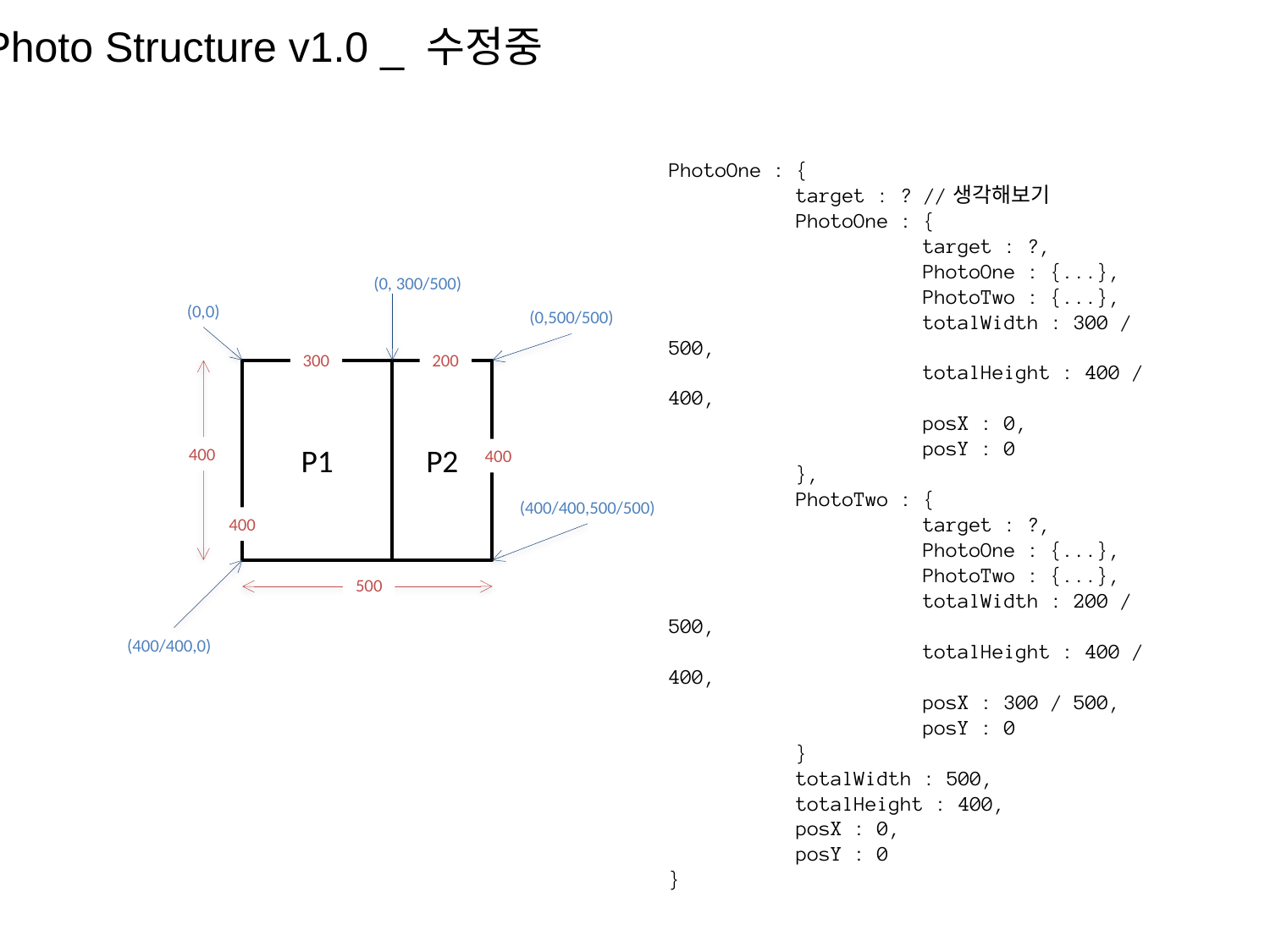

Photo Structure v1.0 _ 수정중
PhotoOne : {
	target : ? //생각해보기
	PhotoOne : {
		target : ?,
		PhotoOne : {...},
		PhotoTwo : {...},
		totalWidth : 300 / 500,
		totalHeight : 400 / 400,
		posX : 0,
		posY : 0
	},
	PhotoTwo : {
		target : ?,
		PhotoOne : {...},
		PhotoTwo : {...},
		totalWidth : 200 / 500,
		totalHeight : 400 / 400,
		posX : 300 / 500,
		posY : 0
	}
	totalWidth : 500,
	totalHeight : 400,
	posX : 0,
	posY : 0
}
(0, 300/500)
(0,0)
(0,500/500)
300
200
P1
P2
400
400
(400/400,500/500)
400
500
(400/400,0)